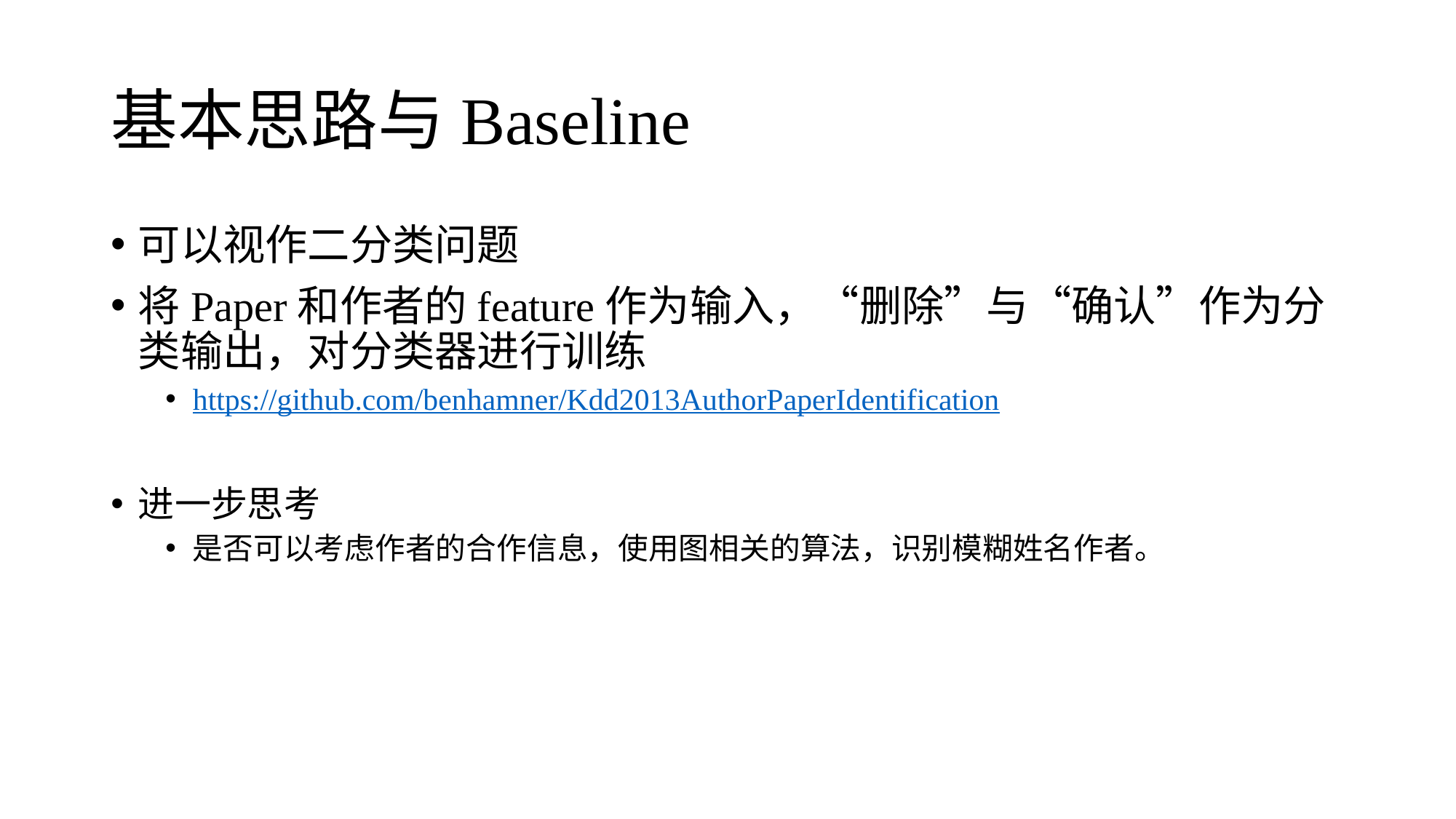

# 基本思路与Baseline
可以视作二分类问题
将Paper和作者的feature作为输入，“删除”与“确认”作为分类输出，对分类器进行训练
https://github.com/benhamner/Kdd2013AuthorPaperIdentification

进一步思考
是否可以考虑作者的合作信息，使用图相关的算法，识别模糊姓名作者。